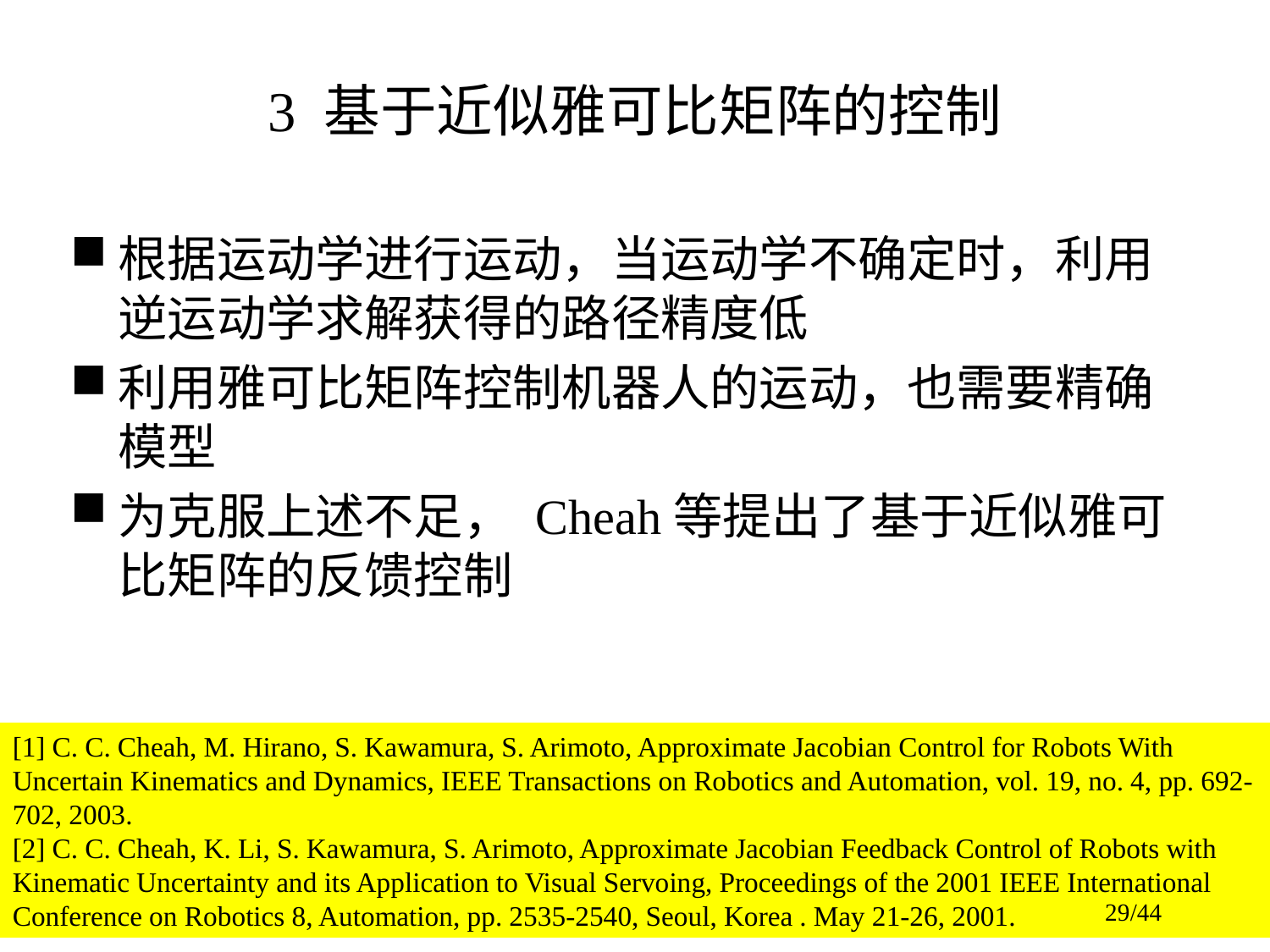

# 3 基于近似雅可比矩阵的控制
根据运动学进行运动，当运动学不确定时，利用逆运动学求解获得的路径精度低
利用雅可比矩阵控制机器人的运动，也需要精确模型
为克服上述不足， Cheah等提出了基于近似雅可比矩阵的反馈控制
[1] C. C. Cheah, M. Hirano, S. Kawamura, S. Arimoto, Approximate Jacobian Control for Robots With Uncertain Kinematics and Dynamics, IEEE Transactions on Robotics and Automation, vol. 19, no. 4, pp. 692-702, 2003.
[2] C. C. Cheah, K. Li, S. Kawamura, S. Arimoto, Approximate Jacobian Feedback Control of Robots with Kinematic Uncertainty and its Application to Visual Servoing, Proceedings of the 2001 IEEE International Conference on Robotics 8, Automation, pp. 2535-2540, Seoul, Korea . May 21-26, 2001.
29/44